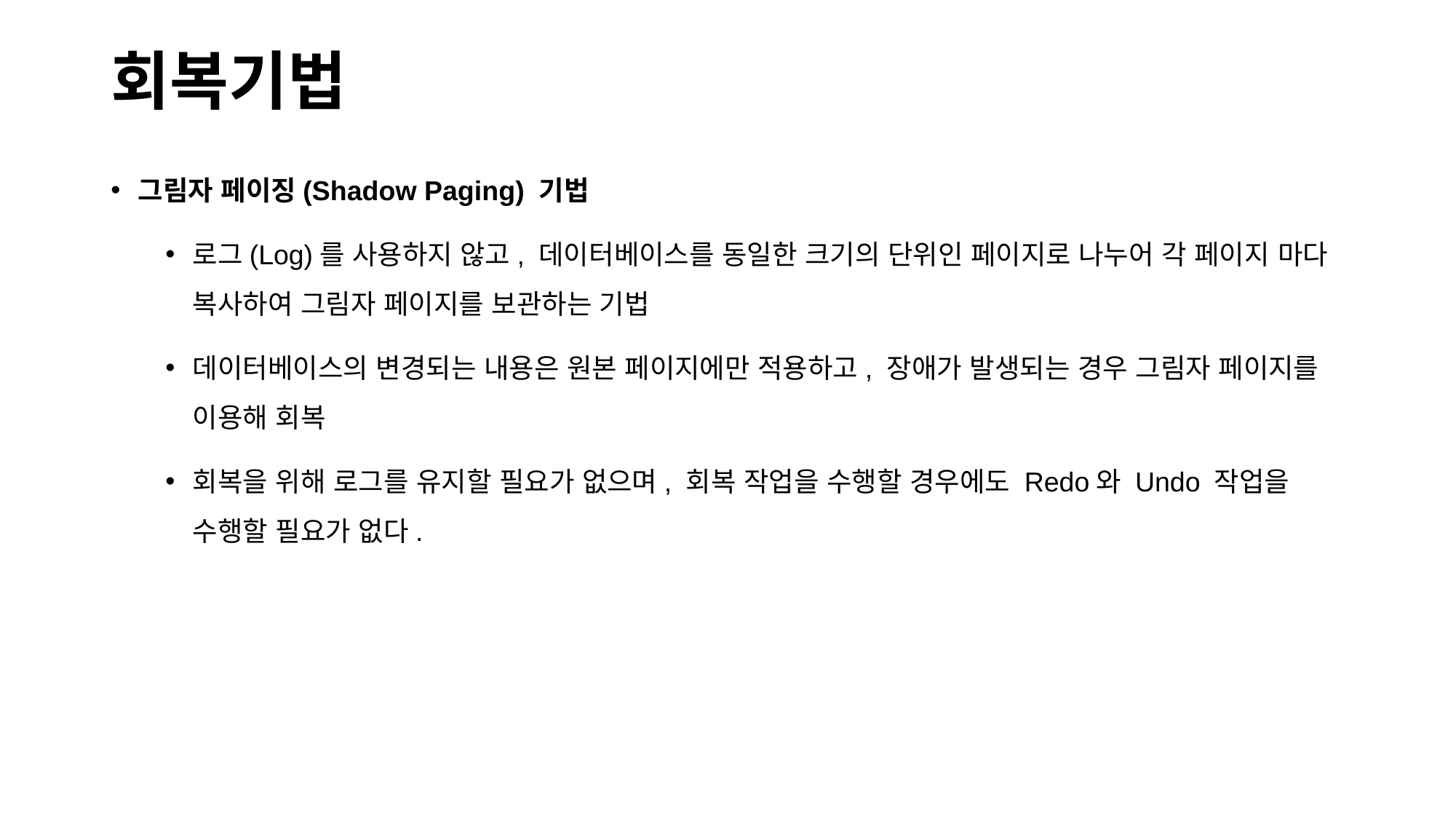

# 회복기법
그림자 페이징(Shadow Paging) 기법
로그(Log)를 사용하지 않고, 데이터베이스를 동일한 크기의 단위인 페이지로 나누어 각 페이지 마다 복사하여 그림자 페이지를 보관하는 기법
데이터베이스의 변경되는 내용은 원본 페이지에만 적용하고, 장애가 발생되는 경우 그림자 페이지를 이용해 회복
회복을 위해 로그를 유지할 필요가 없으며, 회복 작업을 수행할 경우에도 Redo와 Undo 작업을 수행할 필요가 없다.